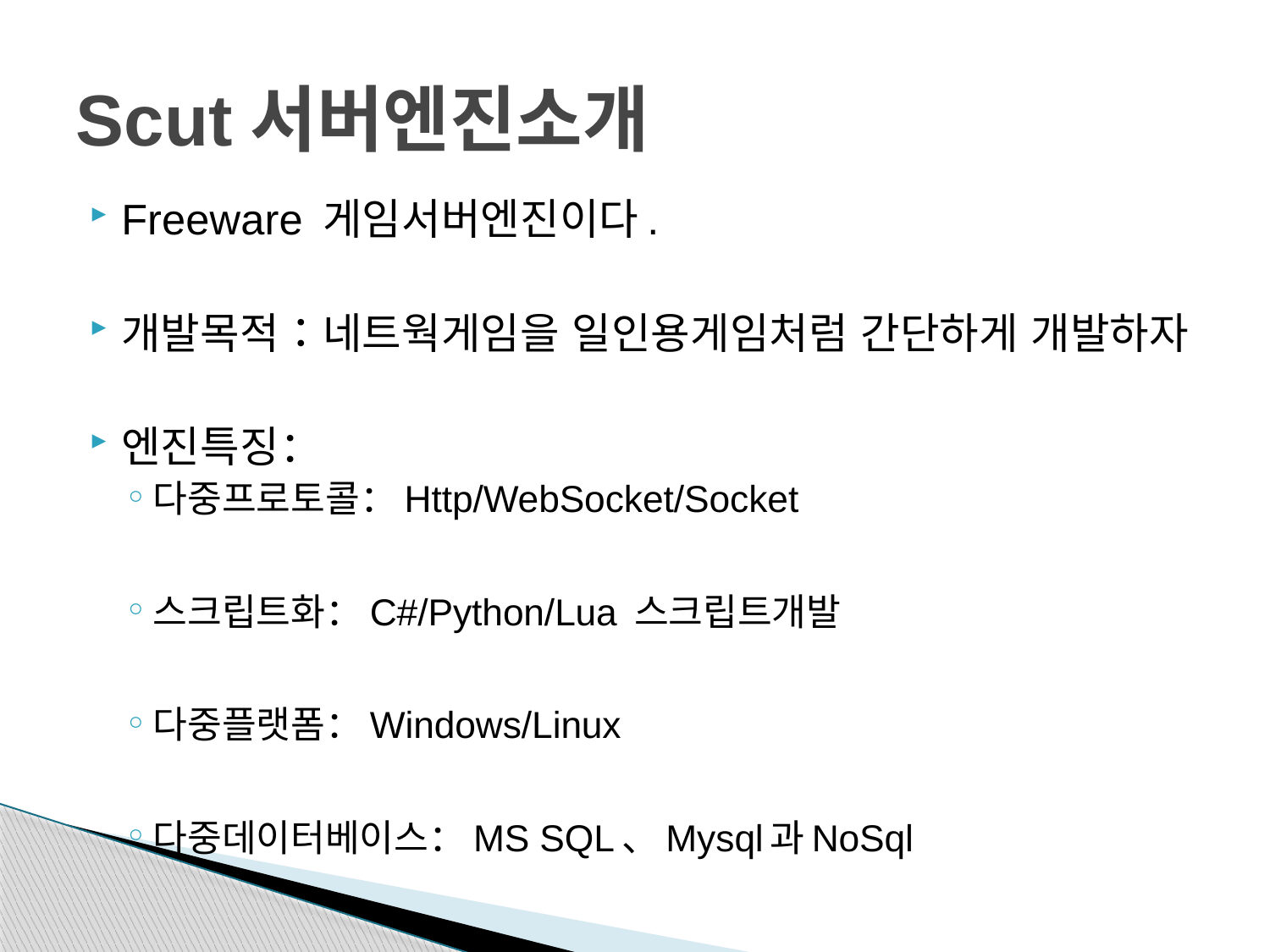

# Scut서버엔진소개
Freeware 게임서버엔진이다.

개발목적：네트웍게임을 일인용게임처럼 간단하게 개발하자

엔진특징：
다중프로토콜：Http/WebSocket/Socket

스크립트화：C#/Python/Lua 스크립트개발

다중플랫폼：Windows/Linux

다중데이터베이스：MS SQL、Mysql과NoSql